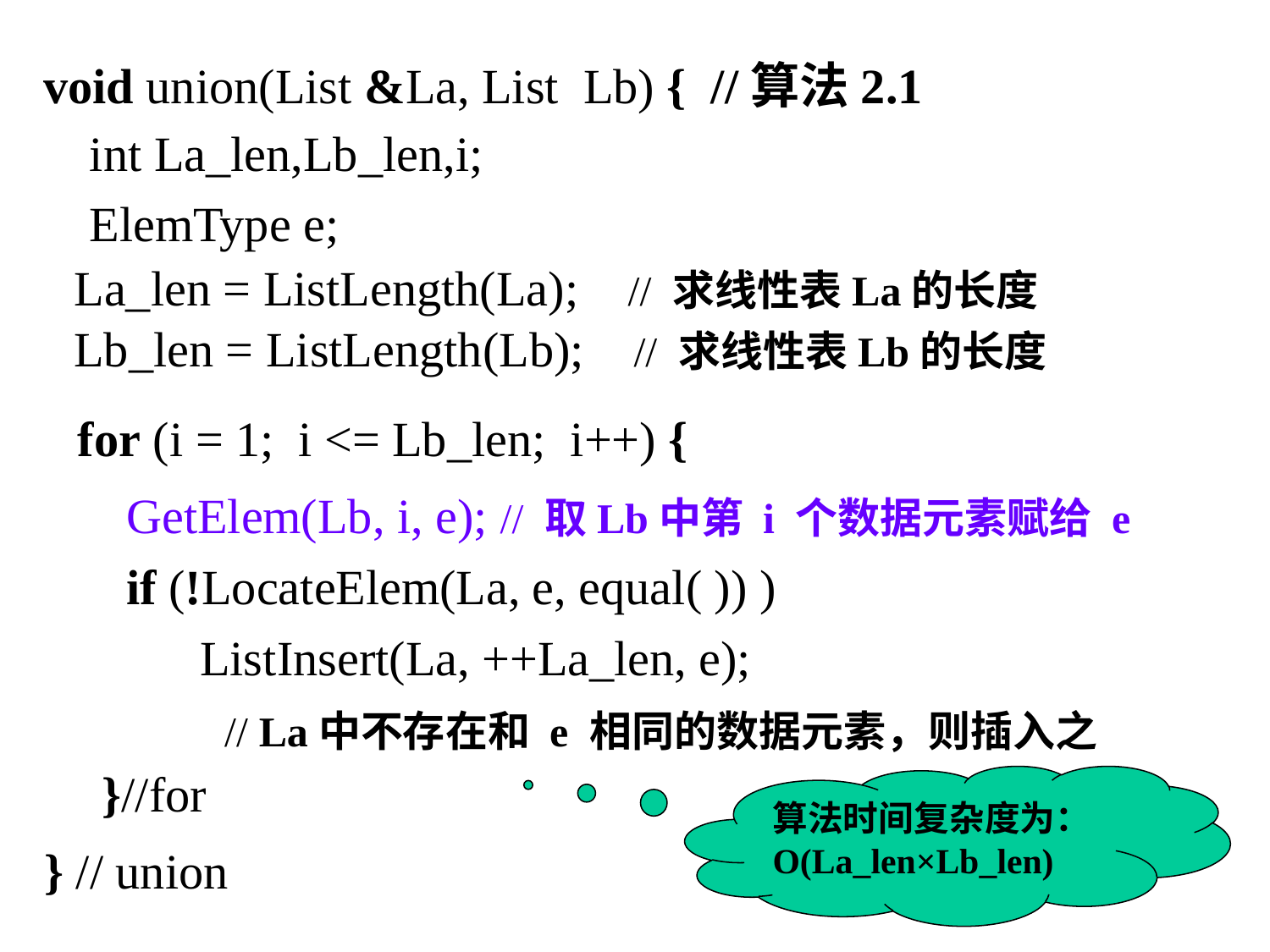

void union(List &La, List  Lb) {  //算法2.1
 int La_len,Lb_len,i;
ElemType e;
La_len = ListLength(La);    // 求线性表La的长度
Lb_len = ListLength(Lb);    // 求线性表Lb的长度
for (i = 1;  i <= Lb_len;  i++) {

  }//for
    GetElem(Lb, i, e); // 取Lb中第 i 个数据元素赋给 e
    if (!LocateElem(La, e, equal( )) )
          ListInsert(La, ++La_len, e);
            // La中不存在和 e 相同的数据元素，则插入之
} // union
算法时间复杂度为：O(La_len×Lb_len)